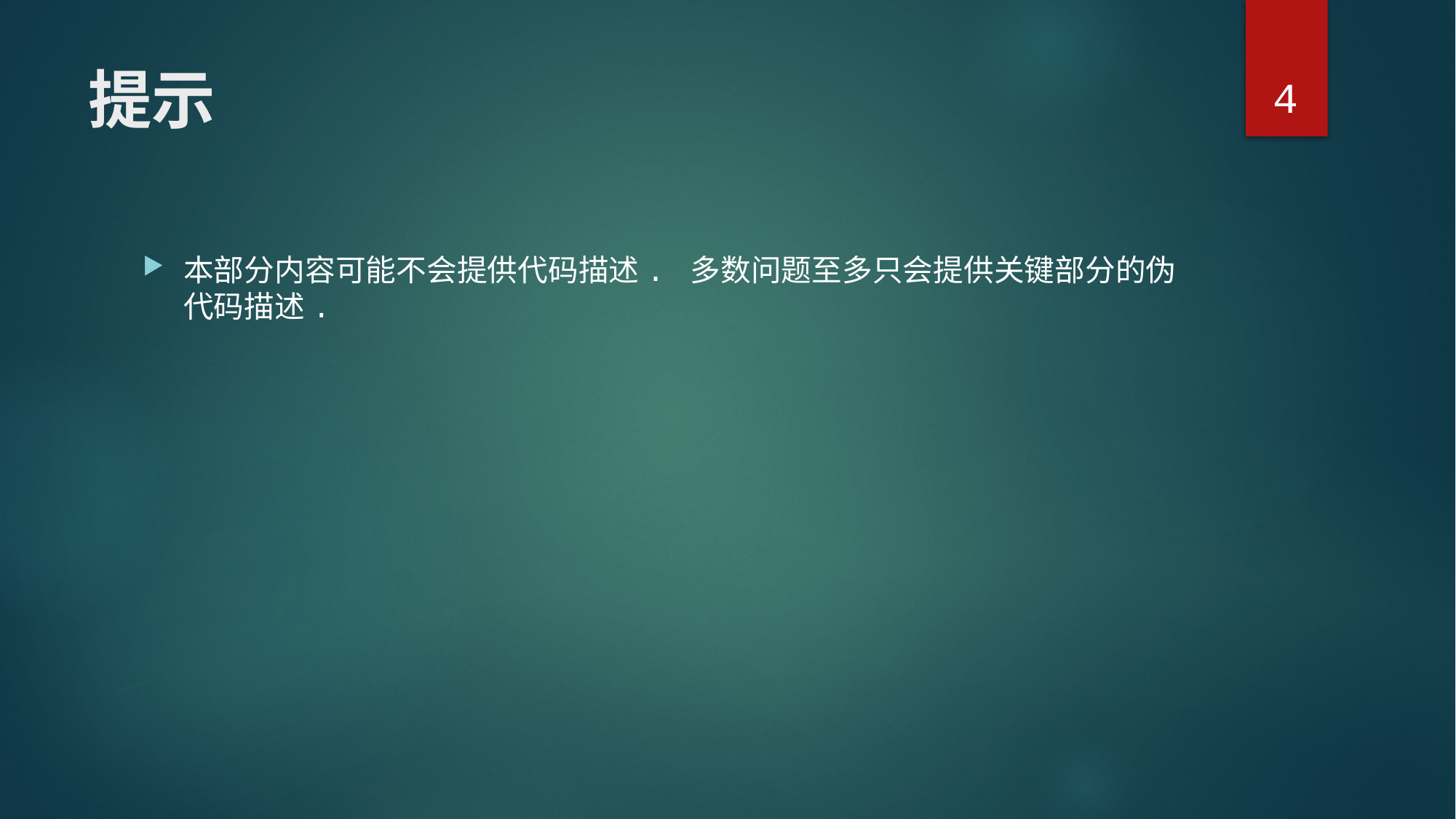

4
# 提示
本部分内容可能不会提供代码描述. 多数问题至多只会提供关键部分的伪代码描述.